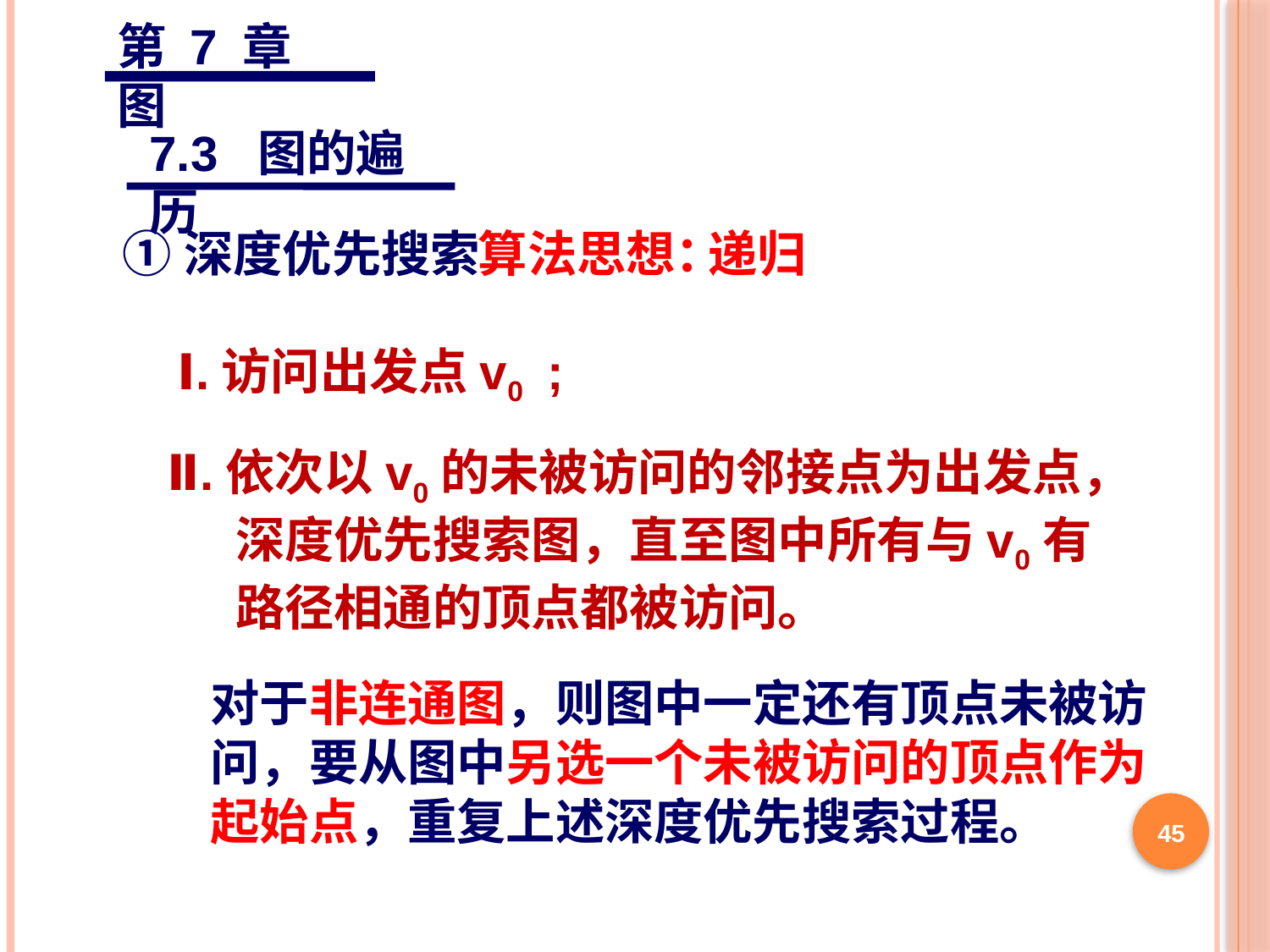

第 7 章  图

7.3  图的遍历

①深度优先搜索
算法思想：
递归
Ⅰ.访问出发点v0   ;
Ⅱ.依次以v0的未被访问的邻接点为出发点，
     深度优先搜索图，直至图中所有与v0有
     路径相通的顶点都被访问。
对于非连通图，则图中一定还有顶点未被访
问，要从图中另选一个未被访问的顶点作为
起始点，重复上述深度优先搜索过程。
45